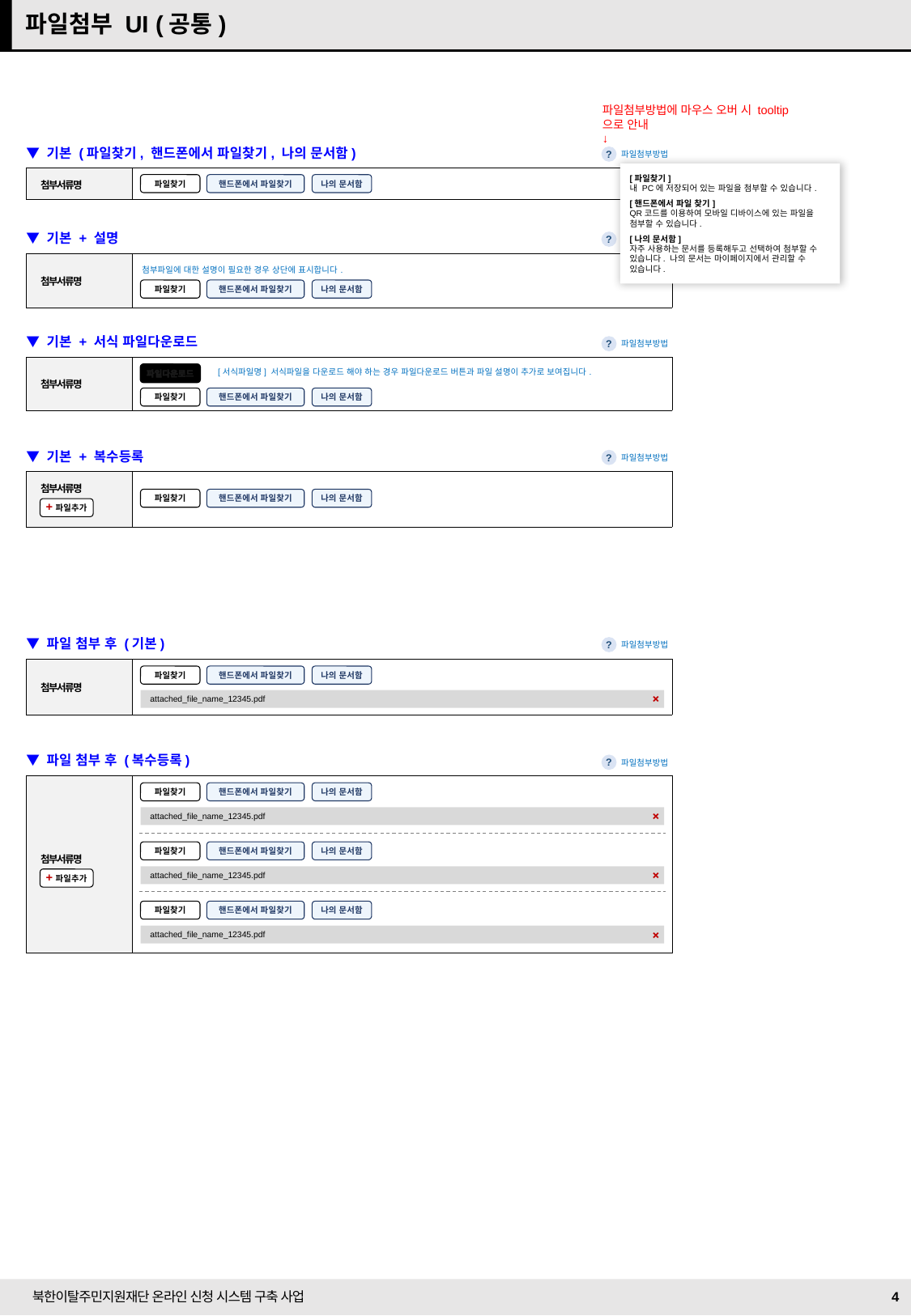

파일첨부 UI (공통)
파일첨부방법에 마우스 오버 시 tooltip으로 안내
↓
▼ 기본 (파일찾기, 핸드폰에서 파일찾기, 나의 문서함)
파일첨부방법
?
[파일찾기]
내 PC에 저장되어 있는 파일을 첨부할 수 있습니다.
[핸드폰에서 파일 찾기]
QR코드를 이용하여 모바일 디바이스에 있는 파일을 첨부할 수 있습니다.
[나의 문서함]
자주 사용하는 문서를 등록해두고 선택하여 첨부할 수 있습니다. 나의 문서는 마이페이지에서 관리할 수 있습니다.
| 첨부서류명 |  |
| --- | --- |
파일찾기
핸드폰에서 파일찾기
나의 문서함
▼ 기본 + 설명
파일첨부방법
?
| 첨부서류명 | 첨부파일에 대한 설명이 필요한 경우 상단에 표시합니다. |
| --- | --- |
파일찾기
핸드폰에서 파일찾기
나의 문서함
▼ 기본 + 서식 파일다운로드
파일첨부방법
?
| 첨부서류명 |  |
| --- | --- |
[서식파일명] 서식파일을 다운로드 해야 하는 경우 파일다운로드 버튼과 파일 설명이 추가로 보여집니다.
파일다운로드
파일찾기
핸드폰에서 파일찾기
나의 문서함
▼ 기본 + 복수등록
파일첨부방법
?
| 첨부서류명 |  |
| --- | --- |
파일찾기
핸드폰에서 파일찾기
나의 문서함
+파일추가
▼ 파일 첨부 후 (기본)
파일첨부방법
?
| 첨부서류명 |  |
| --- | --- |
파일찾기
핸드폰에서 파일찾기
나의 문서함
attached_file_name_12345.pdf
+
▼ 파일 첨부 후 (복수등록)
파일첨부방법
?
| 첨부서류명 |  |
| --- | --- |
파일찾기
핸드폰에서 파일찾기
나의 문서함
attached_file_name_12345.pdf
+
파일찾기
핸드폰에서 파일찾기
나의 문서함
attached_file_name_12345.pdf
+
+파일추가
파일찾기
핸드폰에서 파일찾기
나의 문서함
attached_file_name_12345.pdf
+
4